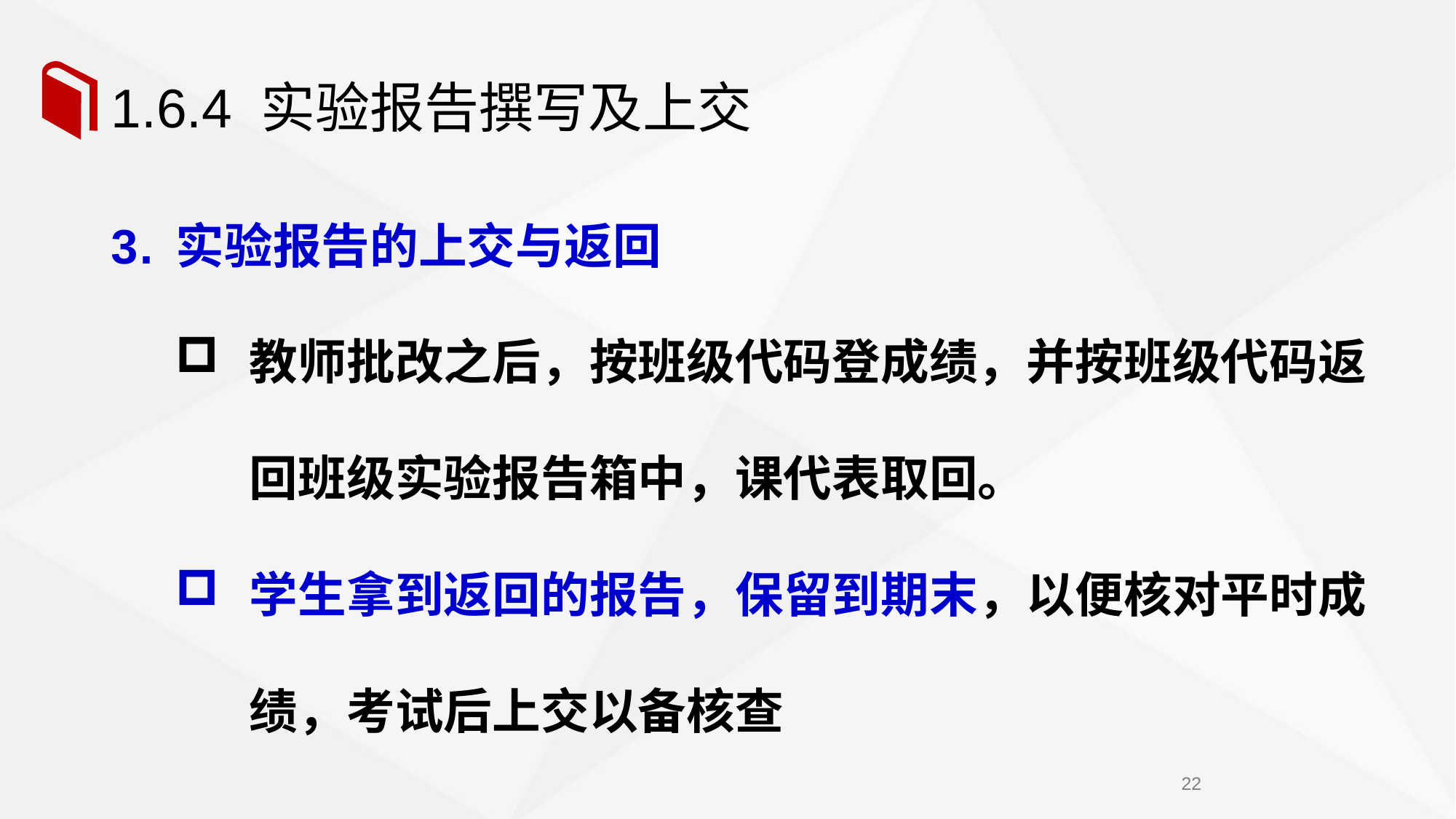

# 1.6.4 实验报告撰写及上交
实验报告的上交与返回
教师批改之后，按班级代码登成绩，并按班级代码返回班级实验报告箱中，课代表取回。
学生拿到返回的报告，保留到期末，以便核对平时成绩，考试后上交以备核查
22